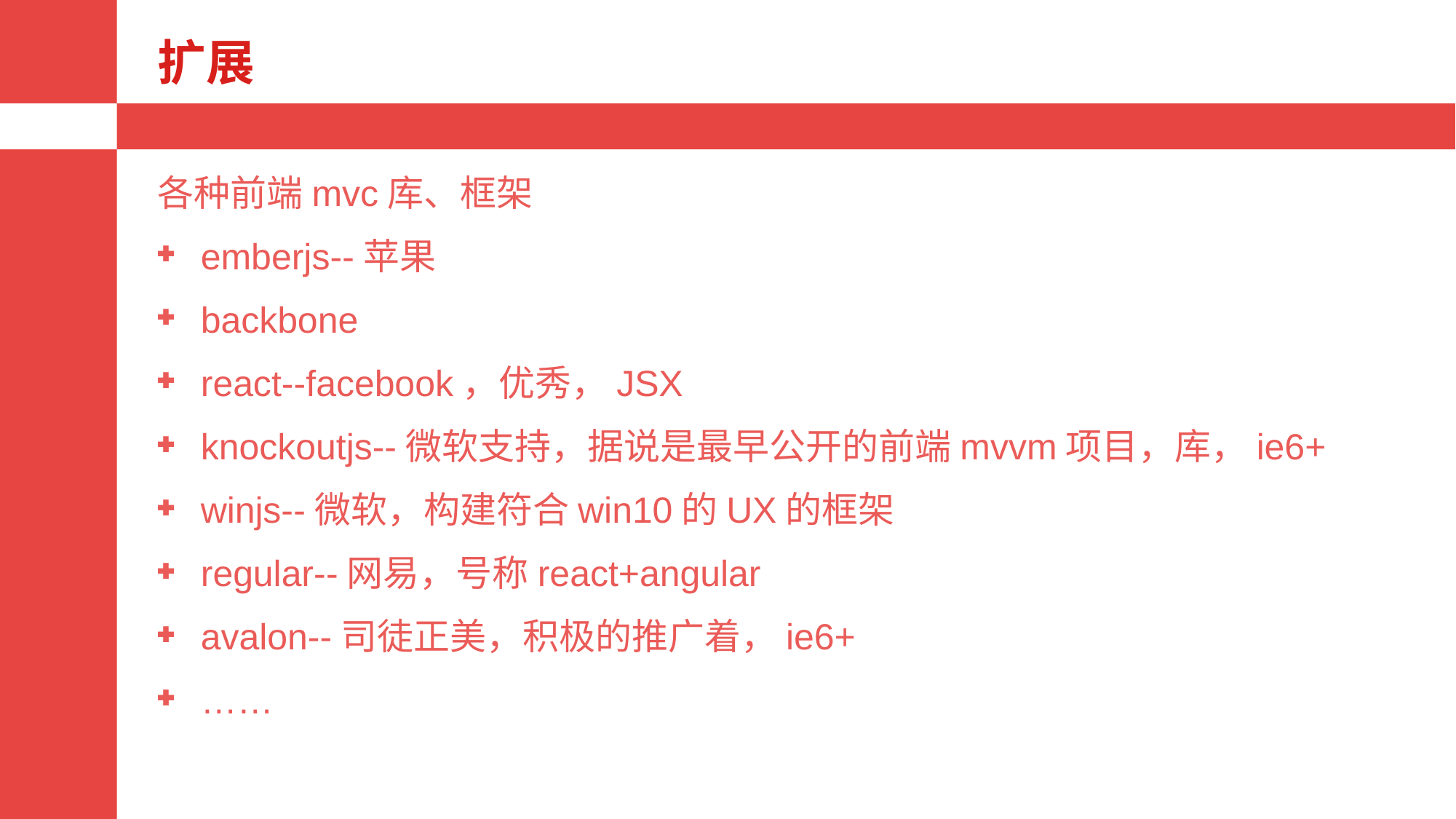

# 扩展
各种前端mvc库、框架
emberjs--苹果
backbone
react--facebook，优秀，JSX
knockoutjs--微软支持，据说是最早公开的前端mvvm项目，库，ie6+
winjs--微软，构建符合win10的UX的框架
regular--网易，号称react+angular
avalon--司徒正美，积极的推广着，ie6+
……